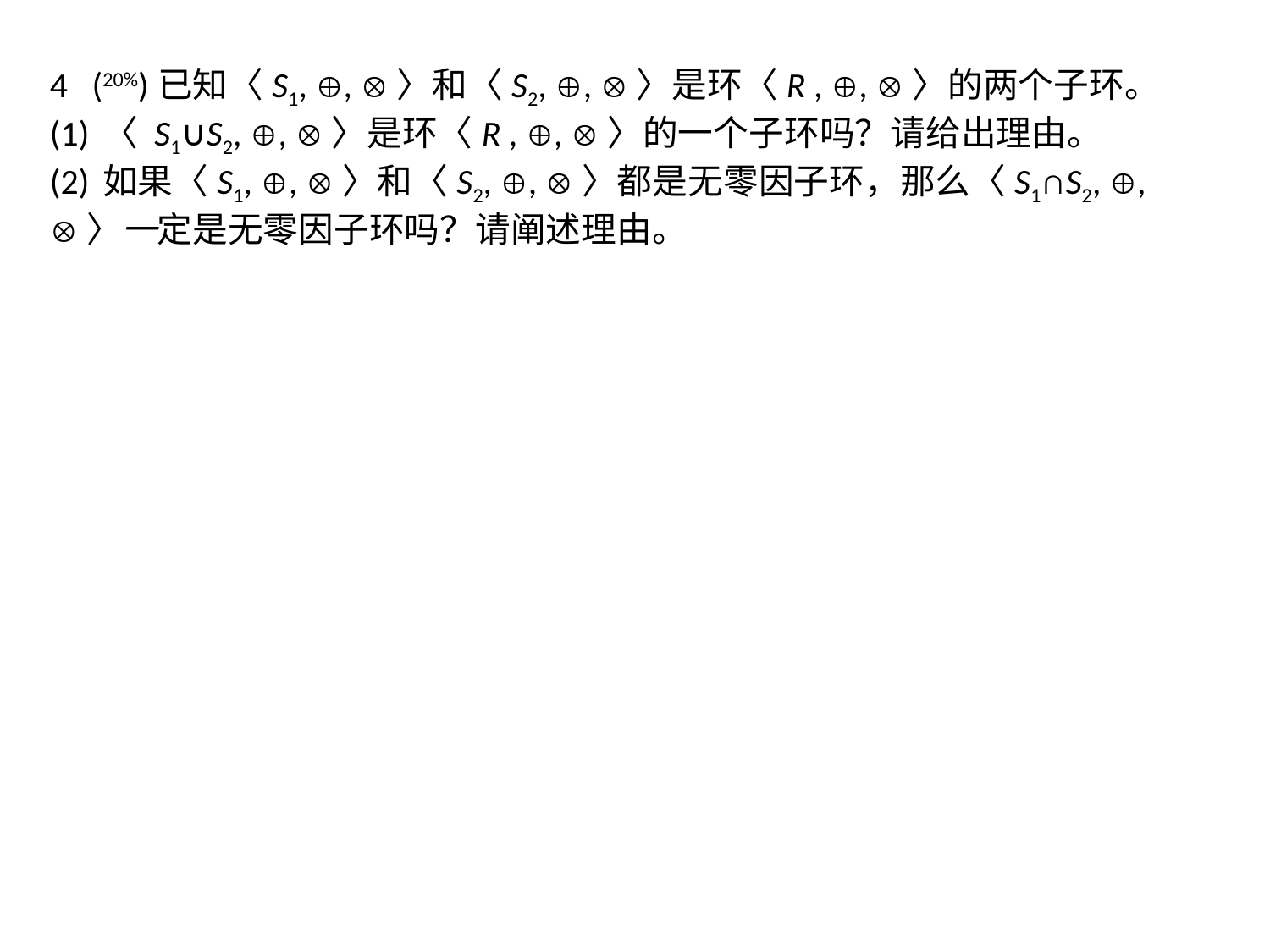

4   (20%)已知〈S1, ⊕, ⊗〉和〈S2, ⊕, ⊗〉是环〈R , ⊕, ⊗〉的两个子环。
(1) 〈 S1∪S2, ⊕, ⊗〉是环〈R , ⊕, ⊗〉的一个子环吗？请给出理由。
(2) 如果〈S1, ⊕, ⊗〉和〈S2, ⊕, ⊗〉都是无零因子环，那么〈S1∩S2, ⊕, ⊗〉一定是无零因子环吗？请阐述理由。